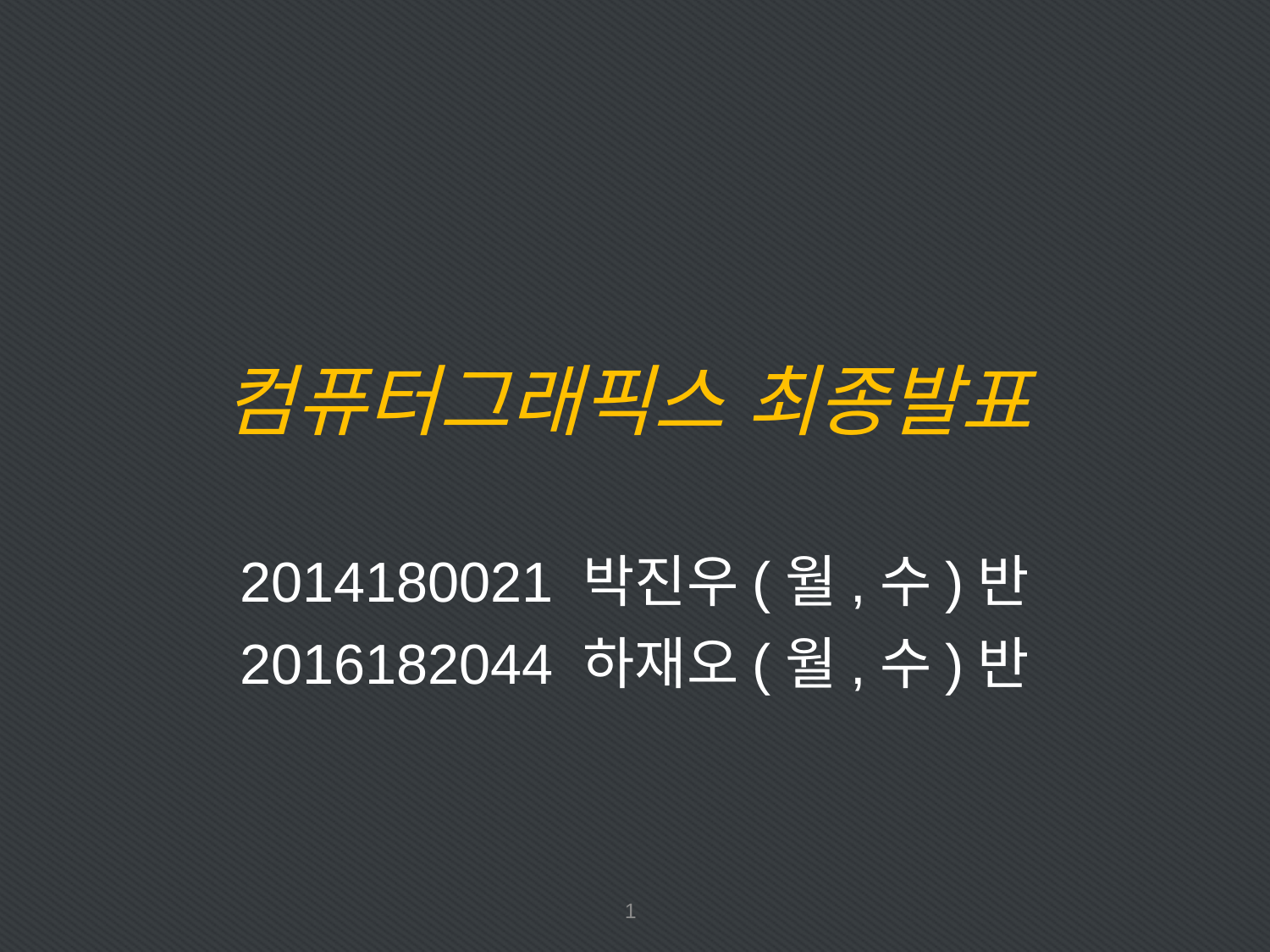

# 컴퓨터그래픽스 최종발표
2014180021 박진우(월,수)반
2016182044 하재오(월,수)반

1